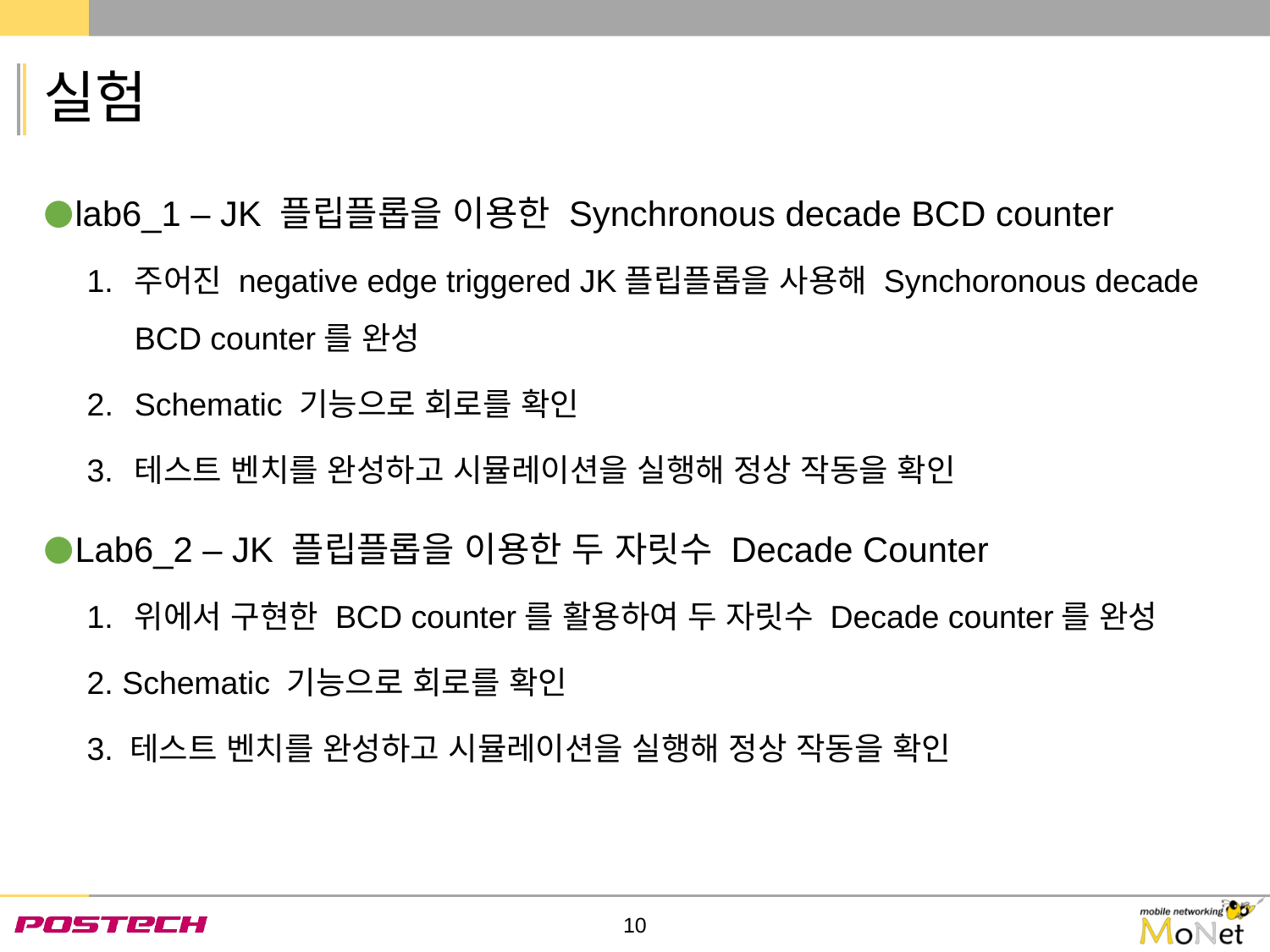

# 실험
lab6_1 – JK 플립플롭을 이용한 Synchronous decade BCD counter
주어진 negative edge triggered JK플립플롭을 사용해 Synchoronous decade BCD counter를 완성
Schematic 기능으로 회로를 확인
테스트 벤치를 완성하고 시뮬레이션을 실행해 정상 작동을 확인
Lab6_2 – JK 플립플롭을 이용한 두 자릿수 Decade Counter
위에서 구현한 BCD counter를 활용하여 두 자릿수 Decade counter를 완성
2. Schematic 기능으로 회로를 확인
3. 테스트 벤치를 완성하고 시뮬레이션을 실행해 정상 작동을 확인